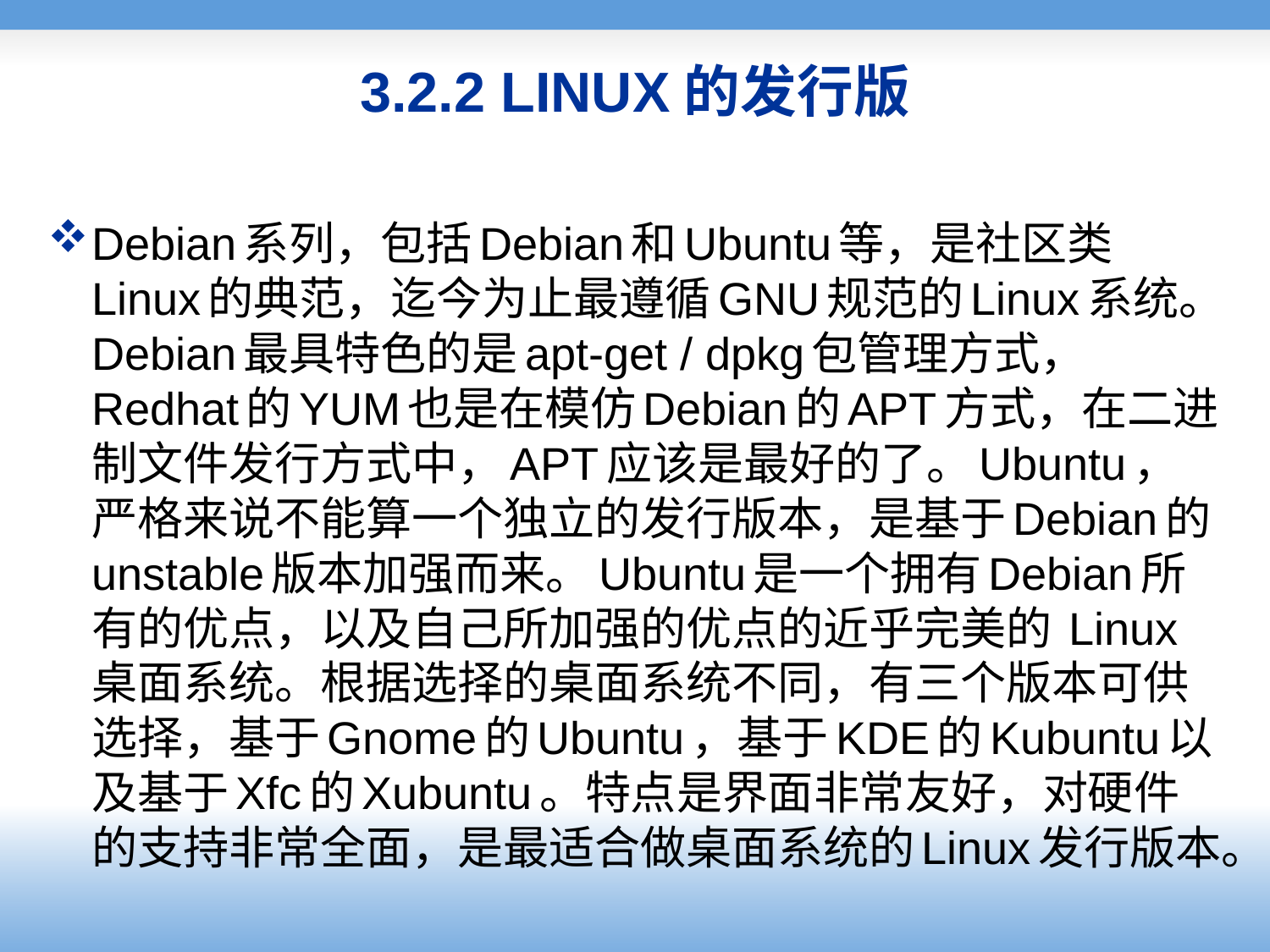

# 3.2.2 LINUX的发行版

Debian系列，包括Debian和Ubuntu等，是社区类Linux的典范，迄今为止最遵循GNU规范的Linux系统。Debian最具特色的是apt-get / dpkg包管理方式， Redhat的YUM也是在模仿Debian的APT方式，在二进制文件发行方式中，APT应该是最好的了。Ubuntu，严格来说不能算一个独立的发行版本，是基于Debian的unstable版本加强而来。Ubuntu是一个拥有Debian所有的优点，以及自己所加强的优点的近乎完美的 Linux桌面系统。根据选择的桌面系统不同，有三个版本可供选择，基于Gnome的Ubuntu，基于KDE的Kubuntu以及基于Xfc的Xubuntu。特点是界面非常友好，对硬件的支持非常全面，是最适合做桌面系统的Linux发行版本。